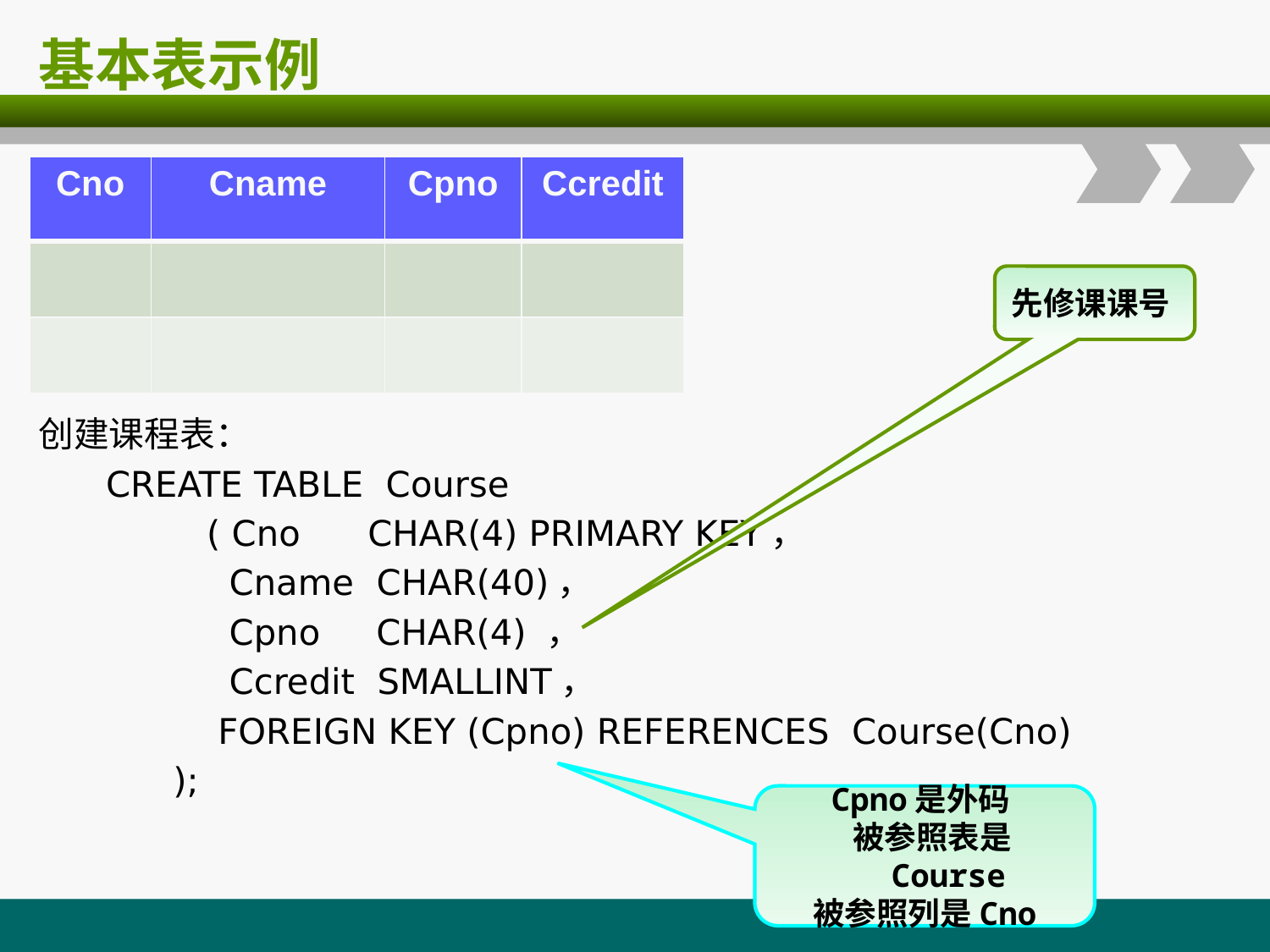

# 基本表示例
| Cno | Cname | Cpno | Ccredit |
| --- | --- | --- | --- |
|  |  |  |  |
|  |  |  |  |
先修课课号
创建课程表：
      CREATE TABLE  Course
               ( Cno      CHAR(4) PRIMARY KEY，
                 Cname  CHAR(40)，
                 Cpno     CHAR(4) ，
                 Ccredit  SMALLINT，
                FOREIGN KEY (Cpno) REFERENCES  Course(Cno)
            );
   Cpno是外码
  被参照表是Course
被参照列是Cno